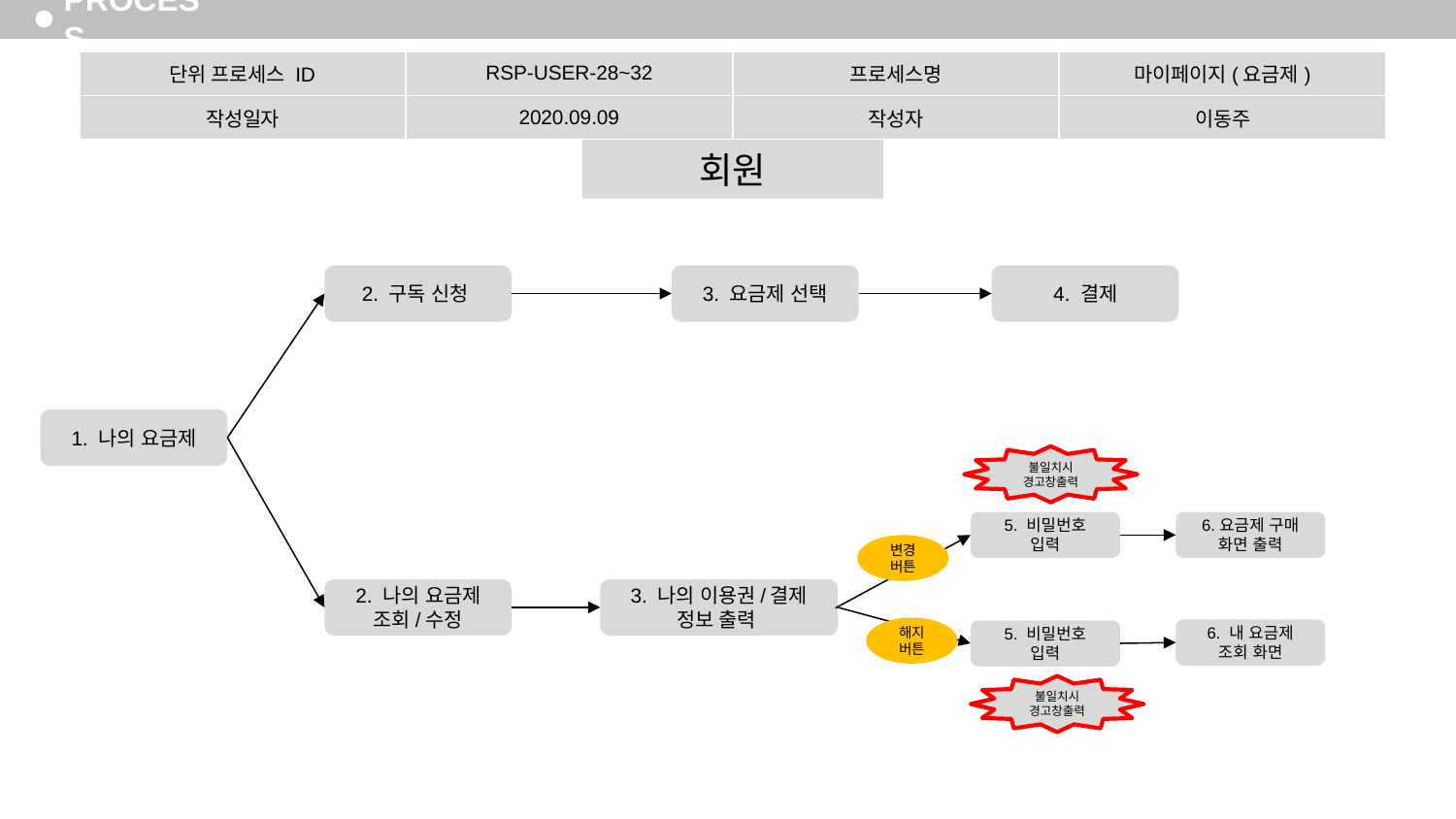

# PROCESS
| 단위 프로세스 ID | RSP-USER-28~32 | 프로세스명 | 마이페이지(요금제) |
| --- | --- | --- | --- |
| 작성일자 | 2020.09.09 | 작성자 | 이동주 |
회원
4. 결제
2. 구독 신청
3. 요금제 선택
1. 나의 요금제
불일치시
경고창출력
5. 비밀번호 입력
6.요금제 구매 화면 출력
변경버튼
3. 나의 이용권/결제 정보 출력
2. 나의 요금제 조회/수정
해지버튼
6. 내 요금제 조회 화면
5. 비밀번호 입력
불일치시
경고창출력